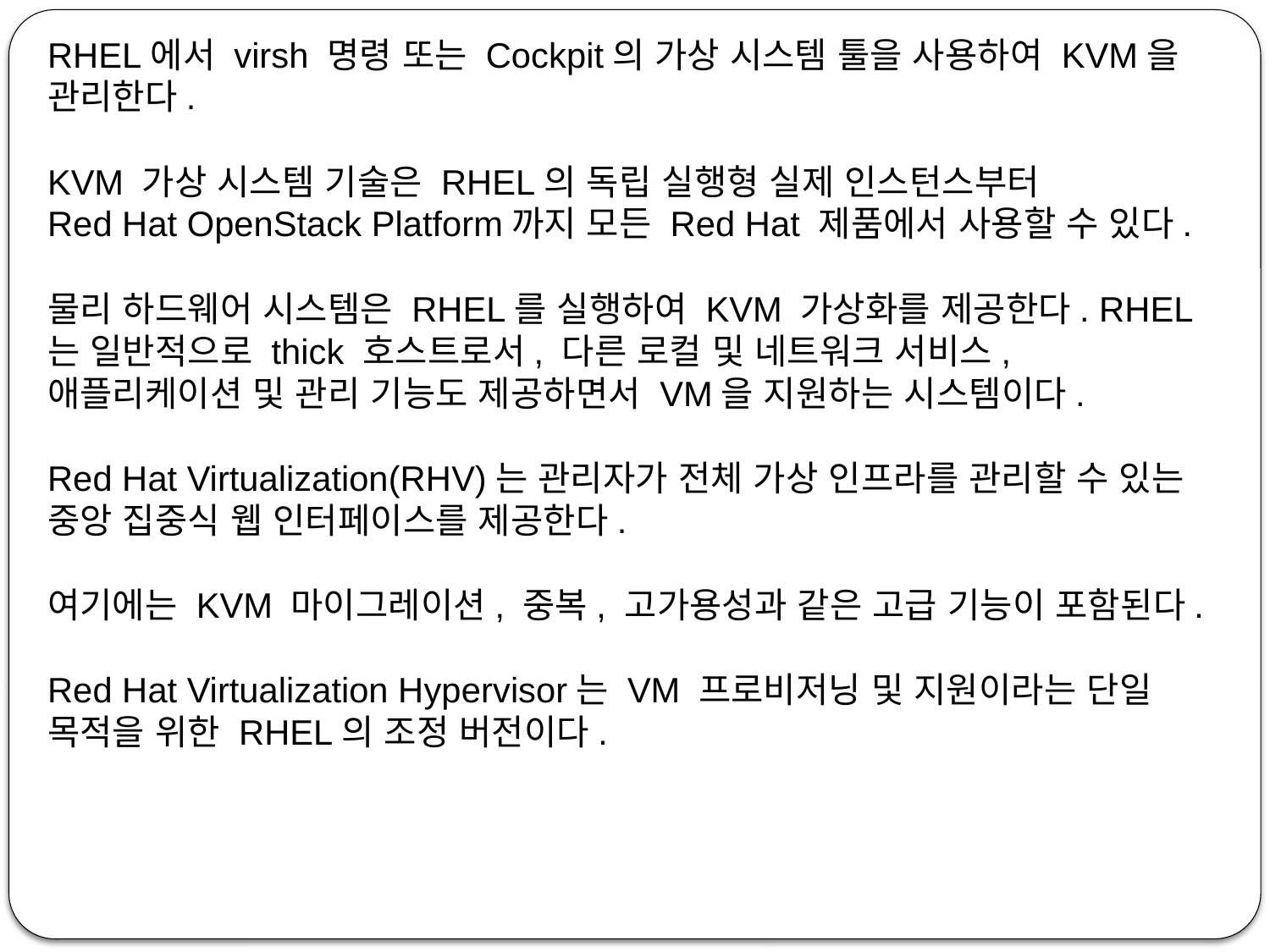

RHEL에서 virsh 명령 또는 Cockpit의 가상 시스템 툴을 사용하여 KVM을 관리한다.

KVM 가상 시스템 기술은 RHEL의 독립 실행형 실제 인스턴스부터
Red Hat OpenStack Platform까지 모든 Red Hat 제품에서 사용할 수 있다.

물리 하드웨어 시스템은 RHEL를 실행하여 KVM 가상화를 제공한다. RHEL는 일반적으로 thick 호스트로서, 다른 로컬 및 네트워크 서비스, 애플리케이션 및 관리 기능도 제공하면서 VM을 지원하는 시스템이다.

Red Hat Virtualization(RHV)는 관리자가 전체 가상 인프라를 관리할 수 있는 중앙 집중식 웹 인터페이스를 제공한다.

여기에는 KVM 마이그레이션, 중복, 고가용성과 같은 고급 기능이 포함된다.

Red Hat Virtualization Hypervisor는 VM 프로비저닝 및 지원이라는 단일 목적을 위한 RHEL의 조정 버전이다.